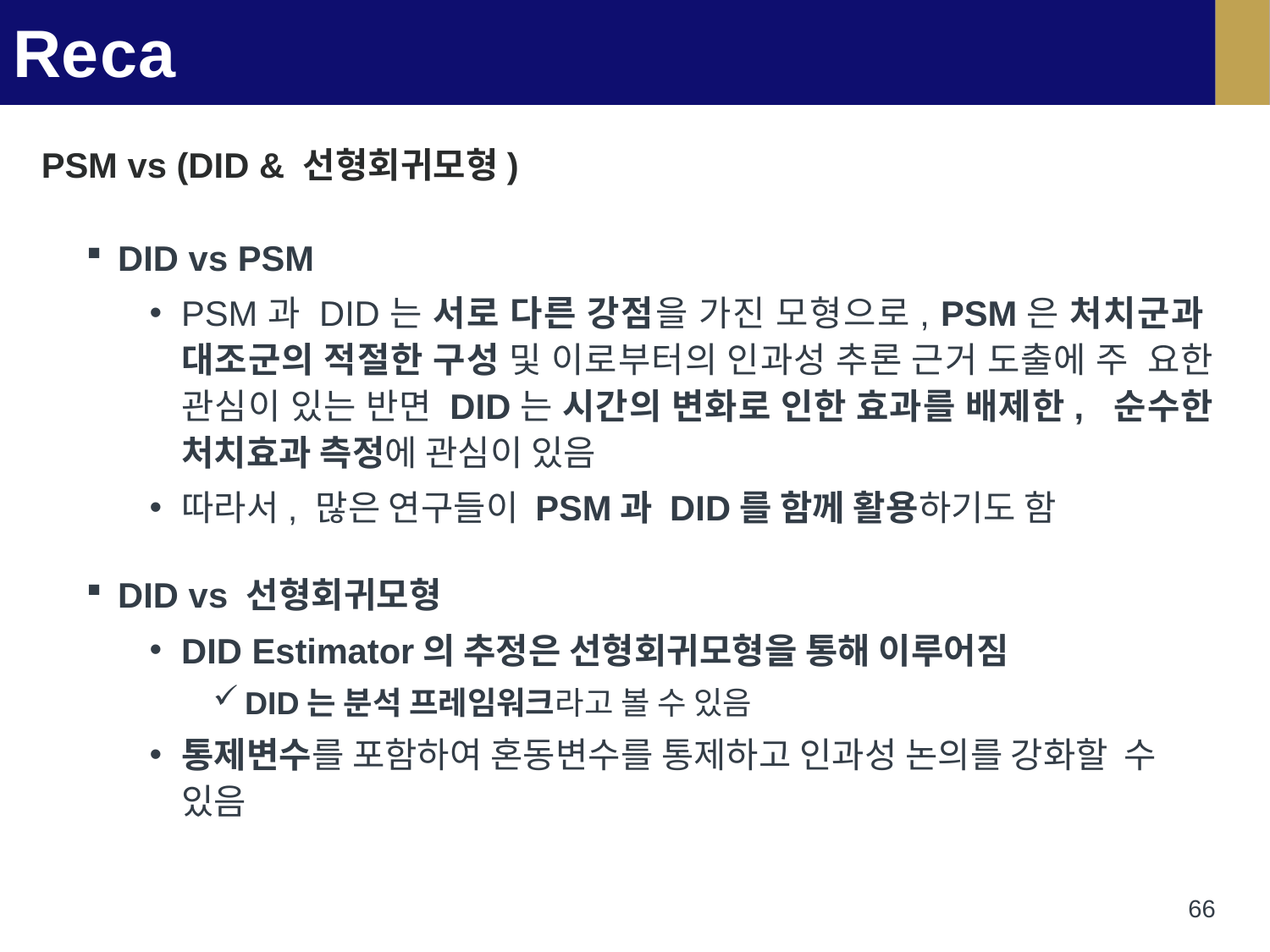

# Recap
PSM vs (DID & 선형회귀모형)

DID vs PSM
PSM과 DID는 서로 다른 강점을 가진 모형으로, PSM은 처치군과  대조군의 적절한 구성 및 이로부터의 인과성 추론 근거 도출에 주  요한 관심이 있는 반면 DID는 시간의 변화로 인한 효과를 배제한,  순수한 처치효과 측정에 관심이 있음
따라서, 많은 연구들이 PSM과 DID를 함께 활용하기도 함

DID vs 선형회귀모형
DID Estimator의 추정은 선형회귀모형을 통해 이루어짐
DID는 분석 프레임워크라고 볼 수 있음
통제변수를 포함하여 혼동변수를 통제하고 인과성 논의를 강화할  수 있음
66